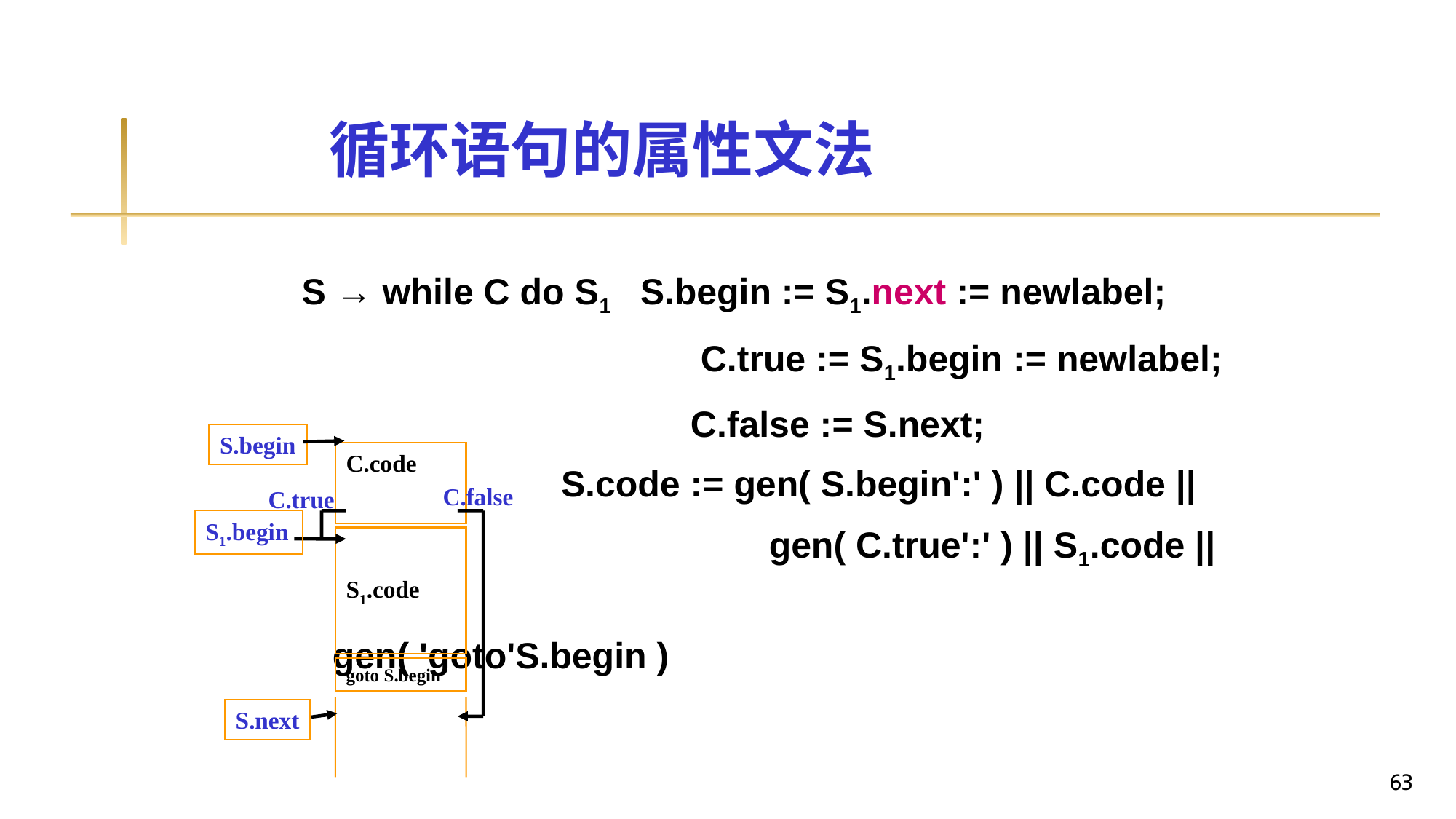

# 循环语句的属性文法
 S → while C do S1     S.begin := S1.next := newlabel;
				    C.true := S1.begin := newlabel;
				   C.false := S.next;
			 S.code := gen( S.begin':' ) || C.code ||
                               		gen( C.true':' ) || S1.code ||                                    					gen( 'goto'S.begin )
S.begin

C.code

C.false
C.true
S1.begin

S1.code

goto S.begin

S.next

63